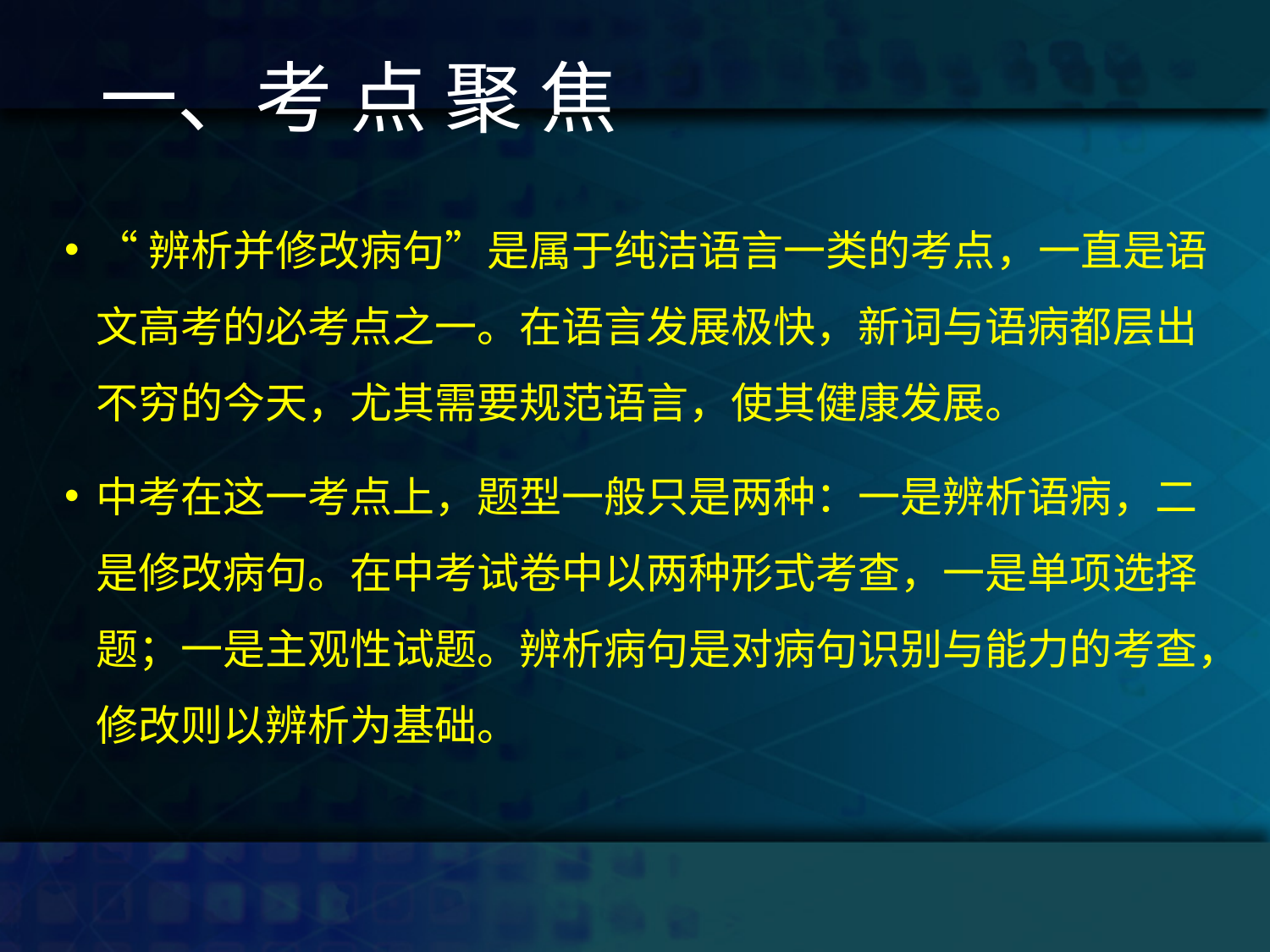

# 一、考 点 聚 焦
“辨析并修改病句”是属于纯洁语言一类的考点，一直是语文高考的必考点之一。在语言发展极快，新词与语病都层出不穷的今天，尤其需要规范语言，使其健康发展。
中考在这一考点上，题型一般只是两种：一是辨析语病，二是修改病句。在中考试卷中以两种形式考查，一是单项选择题；一是主观性试题。辨析病句是对病句识别与能力的考查，修改则以辨析为基础。